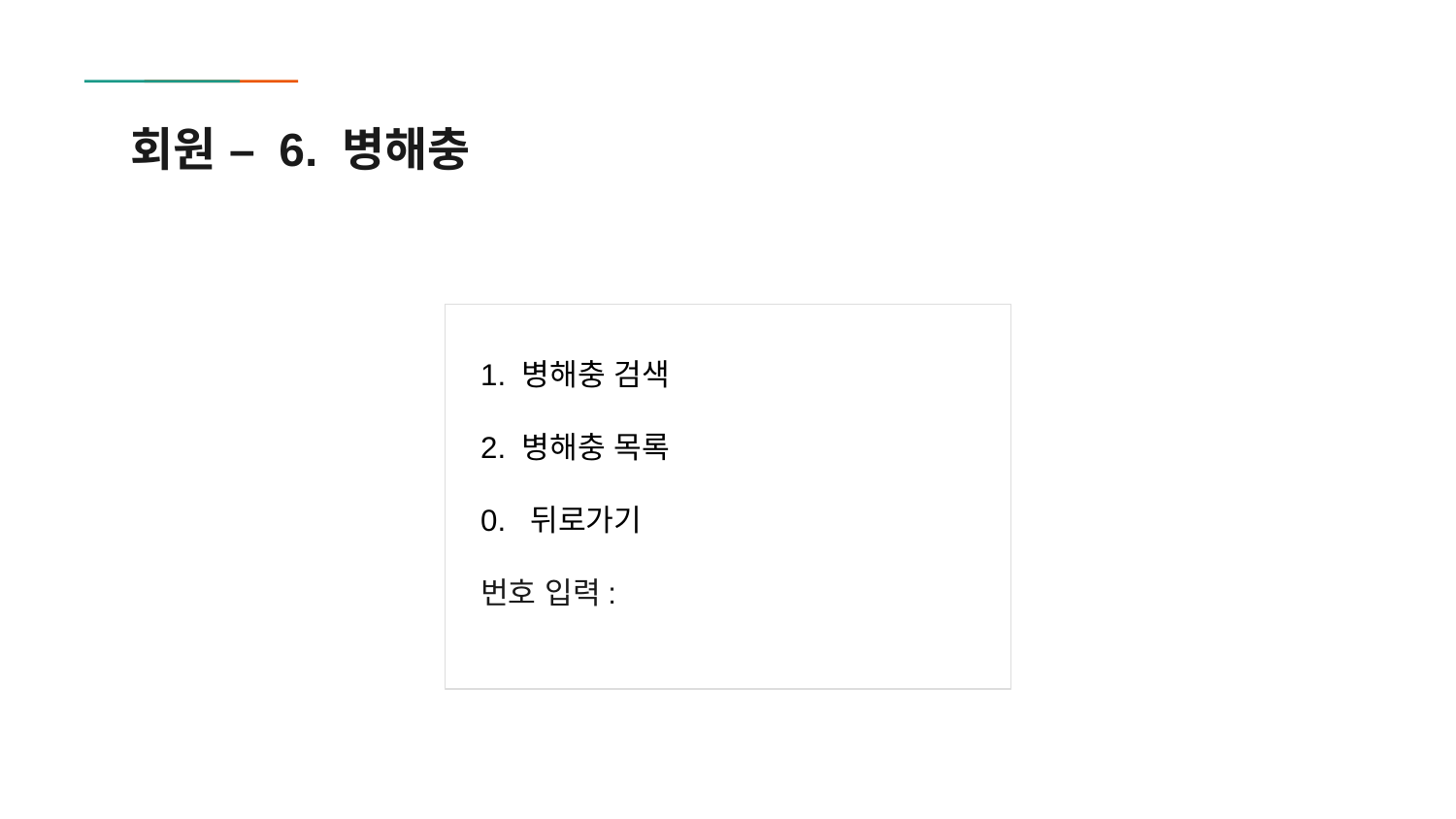

# 회원 – 6. 병해충
1. 병해충 검색
2. 병해충 목록
0.  뒤로가기
번호 입력: